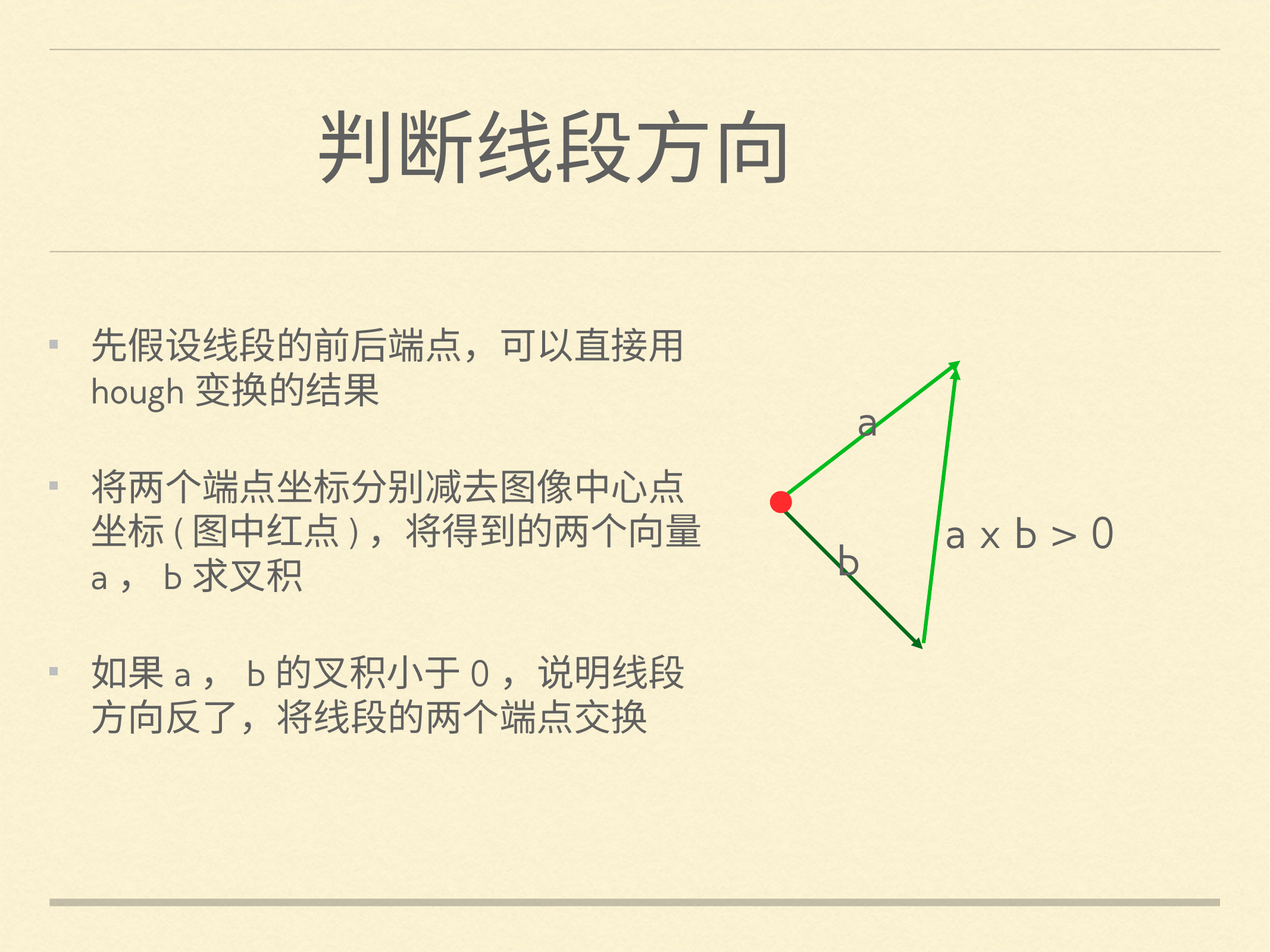

# 判断线段方向
先假设线段的前后端点，可以直接用hough变换的结果
将两个端点坐标分别减去图像中心点坐标(图中红点)，将得到的两个向量a，b求叉积
如果a，b的叉积小于0，说明线段方向反了，将线段的两个端点交换

a

a x b > 0

b